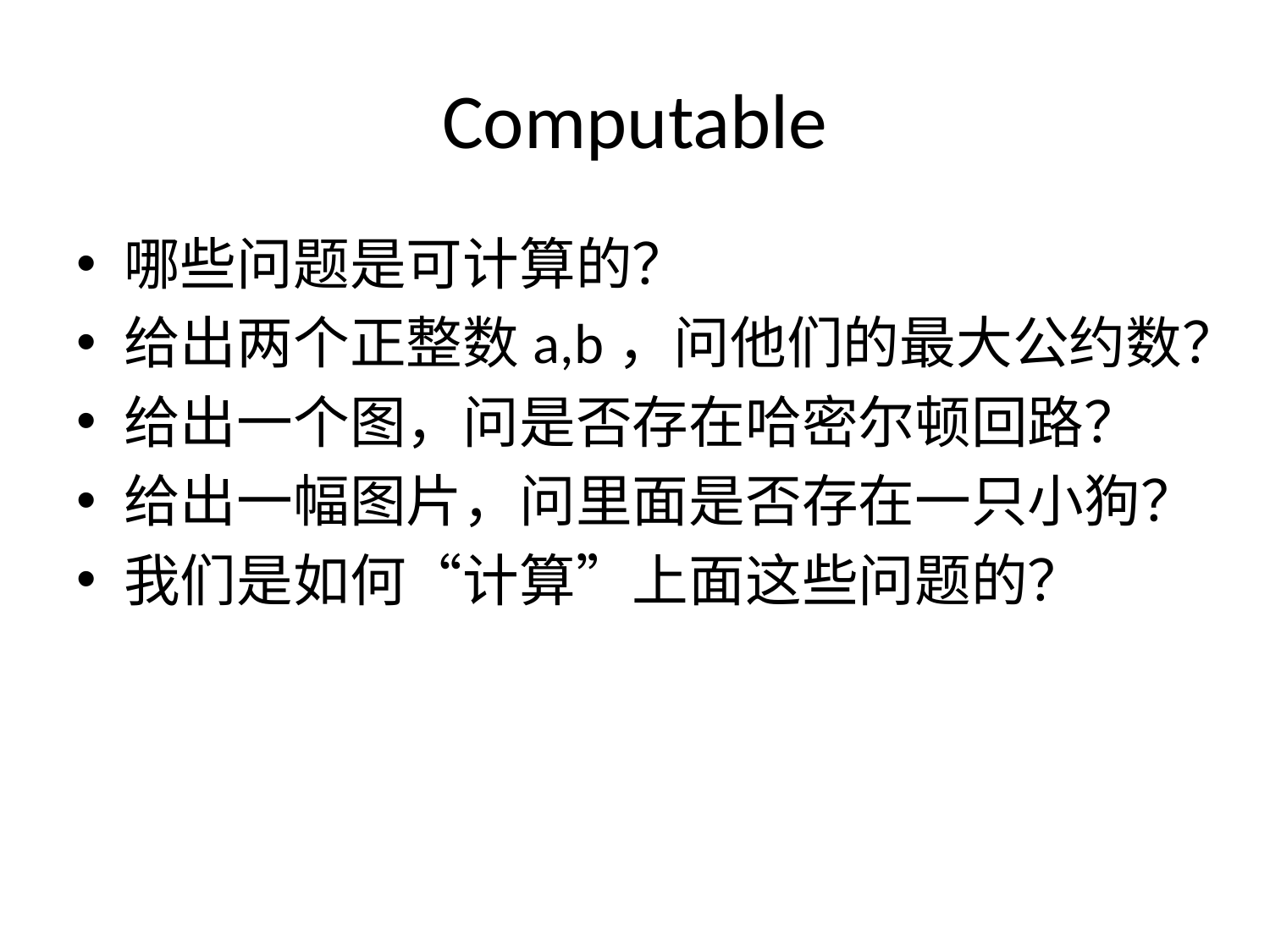

# Computable
哪些问题是可计算的？
给出两个正整数a,b，问他们的最大公约数？
给出一个图，问是否存在哈密尔顿回路？
给出一幅图片，问里面是否存在一只小狗？
我们是如何“计算”上面这些问题的？